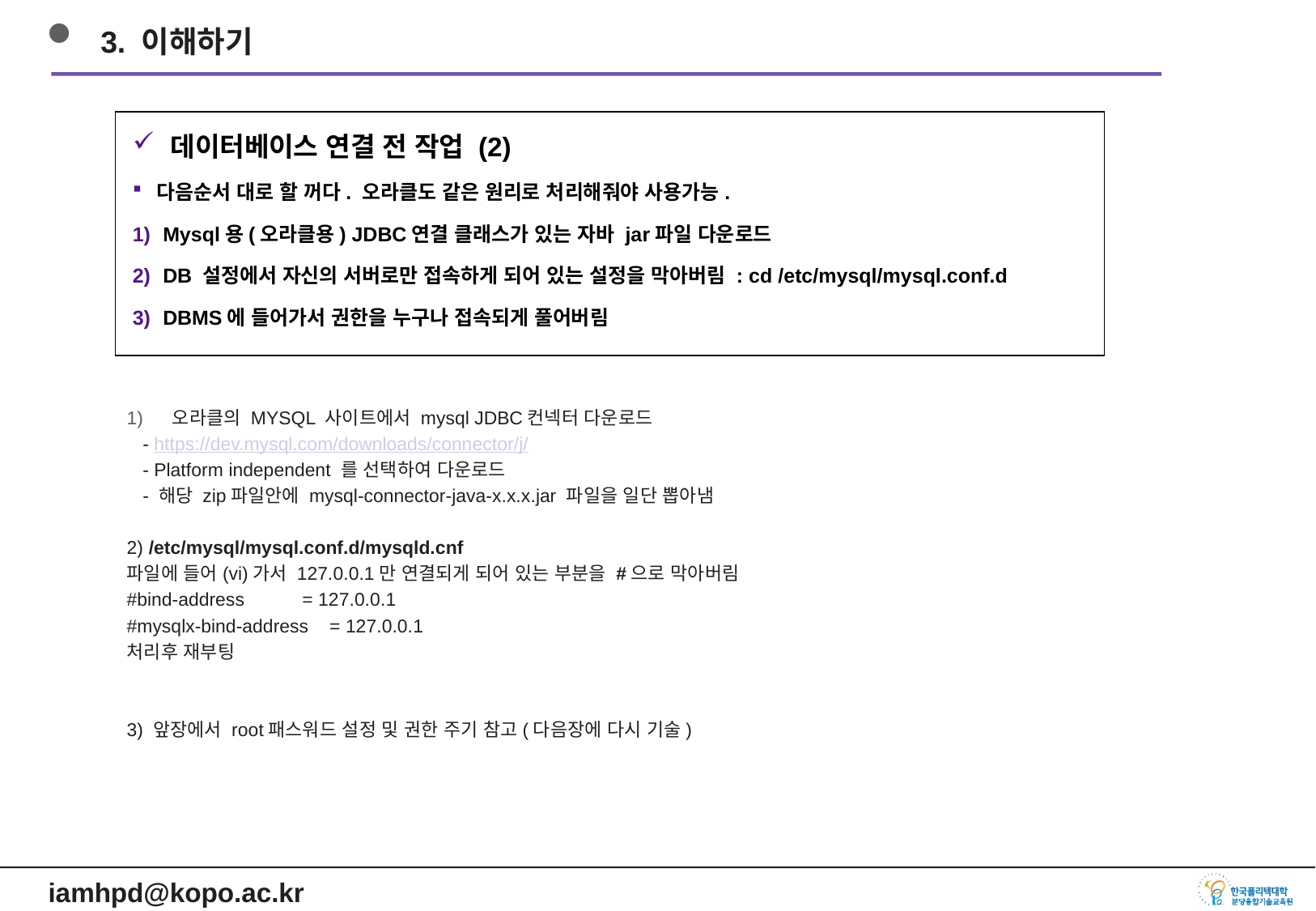

3. 이해하기
데이터베이스 연결 전 작업 (2)
다음순서 대로 할 꺼다. 오라클도 같은 원리로 처리해줘야 사용가능.
Mysql용(오라클용) JDBC연결 클래스가 있는 자바 jar파일 다운로드
DB 설정에서 자신의 서버로만 접속하게 되어 있는 설정을 막아버림 : cd /etc/mysql/mysql.conf.d
DBMS에 들어가서 권한을 누구나 접속되게 풀어버림
오라클의 MYSQL 사이트에서 mysql JDBC컨넥터 다운로드
   - https://dev.mysql.com/downloads/connector/j/
   - Platform independent 를 선택하여 다운로드
   - 해당 zip파일안에 mysql-connector-java-x.x.x.jar 파일을 일단 뽑아냄

2) /etc/mysql/mysql.conf.d/mysqld.cnf
파일에 들어(vi)가서 127.0.0.1만 연결되게 되어 있는 부분을 #으로 막아버림
#bind-address           = 127.0.0.1
#mysqlx-bind-address    = 127.0.0.1
처리후 재부팅

3) 앞장에서 root패스워드 설정 및 권한 주기 참고(다음장에 다시 기술)